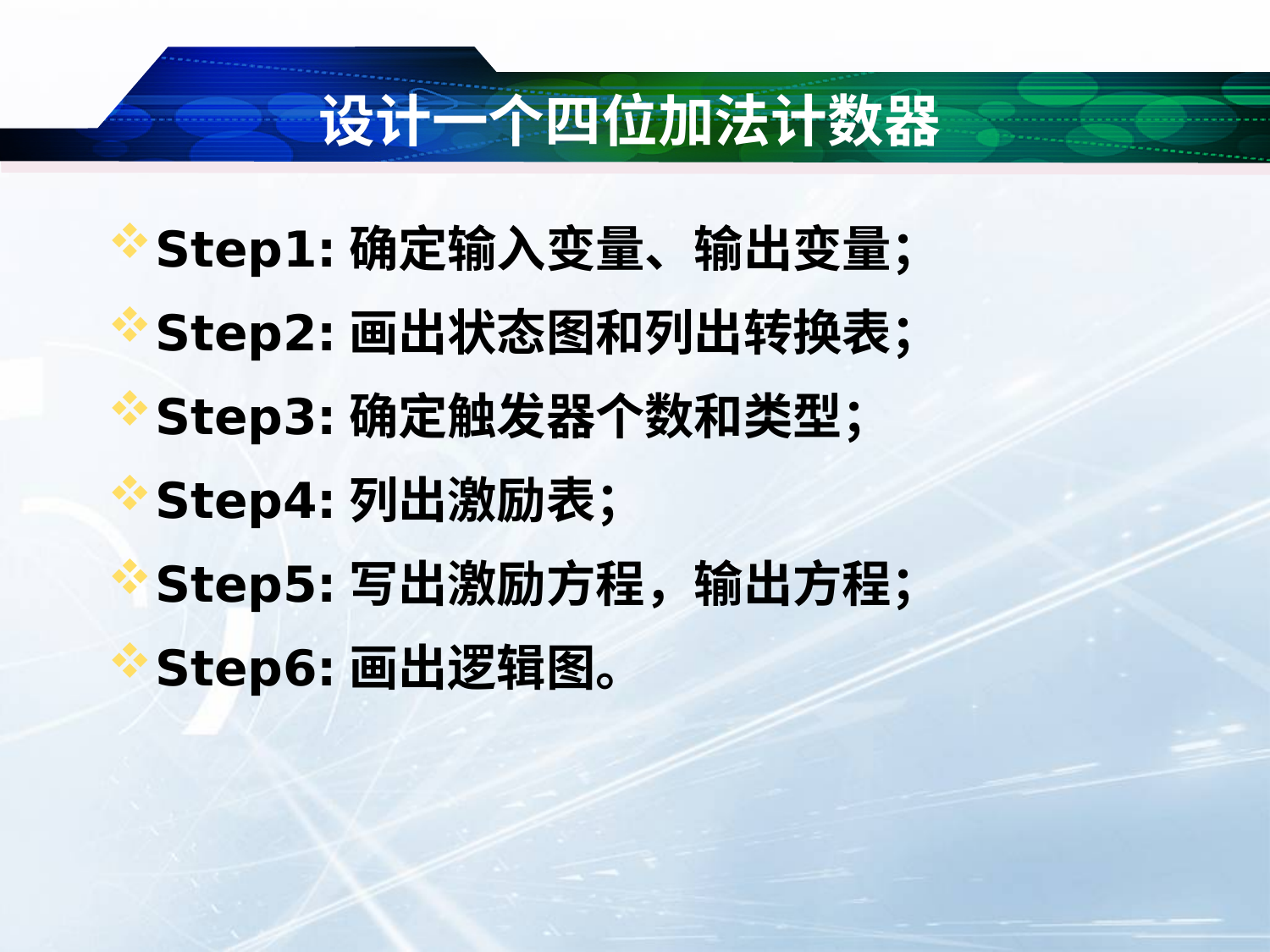

# 设计一个四位加法计数器
Step1:确定输入变量、输出变量；
Step2:画出状态图和列出转换表；
Step3:确定触发器个数和类型；
Step4:列出激励表；
Step5:写出激励方程，输出方程；
Step6:画出逻辑图。